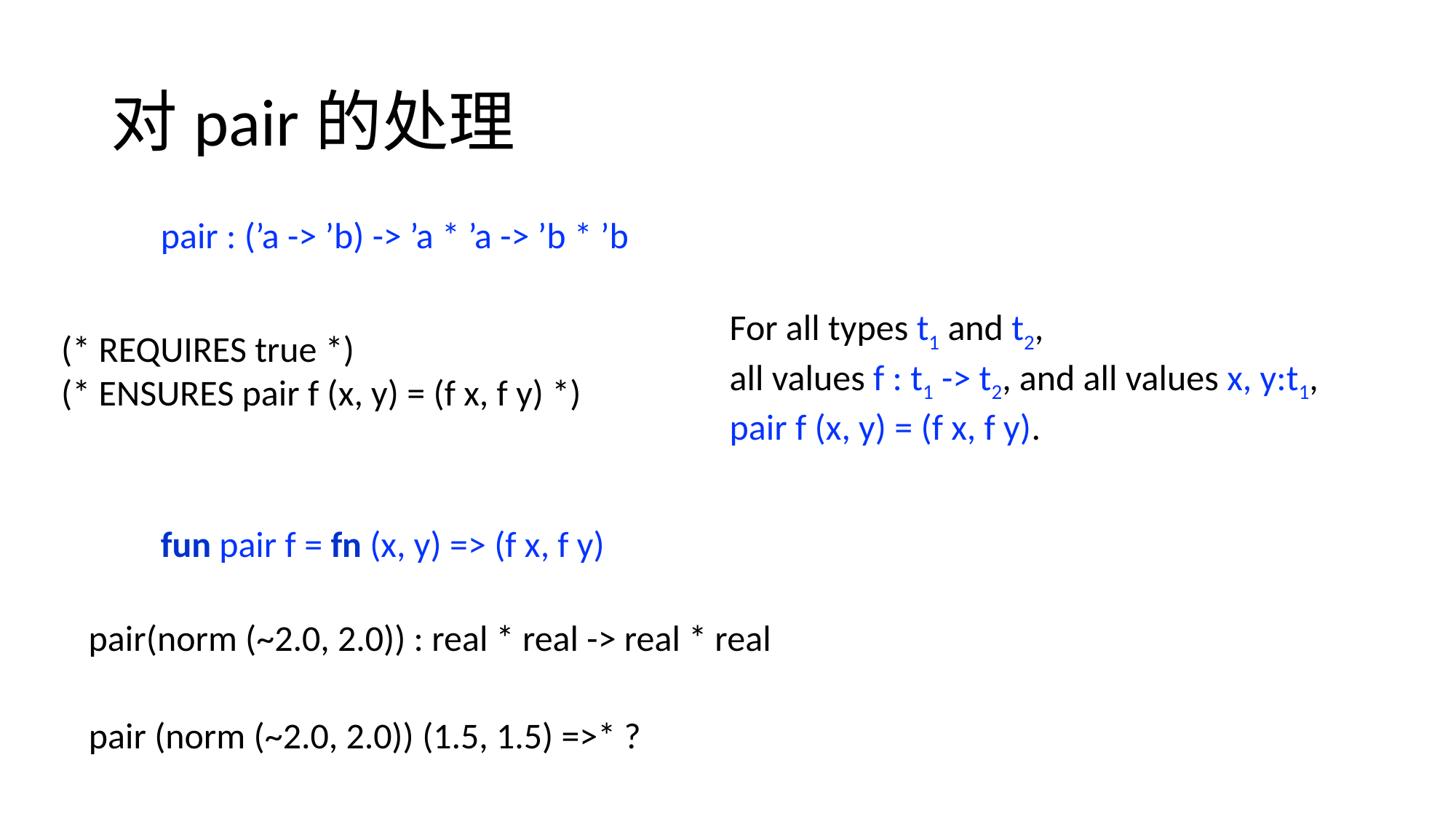

# 对pair的处理
pair : (’a -> ’b) -> ’a * ’a -> ’b * ’b
For all types t1 and t2,
all values f : t1 -> t2, and all values x, y:t1,
pair f (x, y) = (f x, f y).
(* REQUIRES true *)
(* ENSURES pair f (x, y) = (f x, f y) *)
fun pair f = fn (x, y) => (f x, f y)
pair(norm (~2.0, 2.0)) : real * real -> real * real
pair (norm (~2.0, 2.0)) (1.5, 1.5) =>* ?